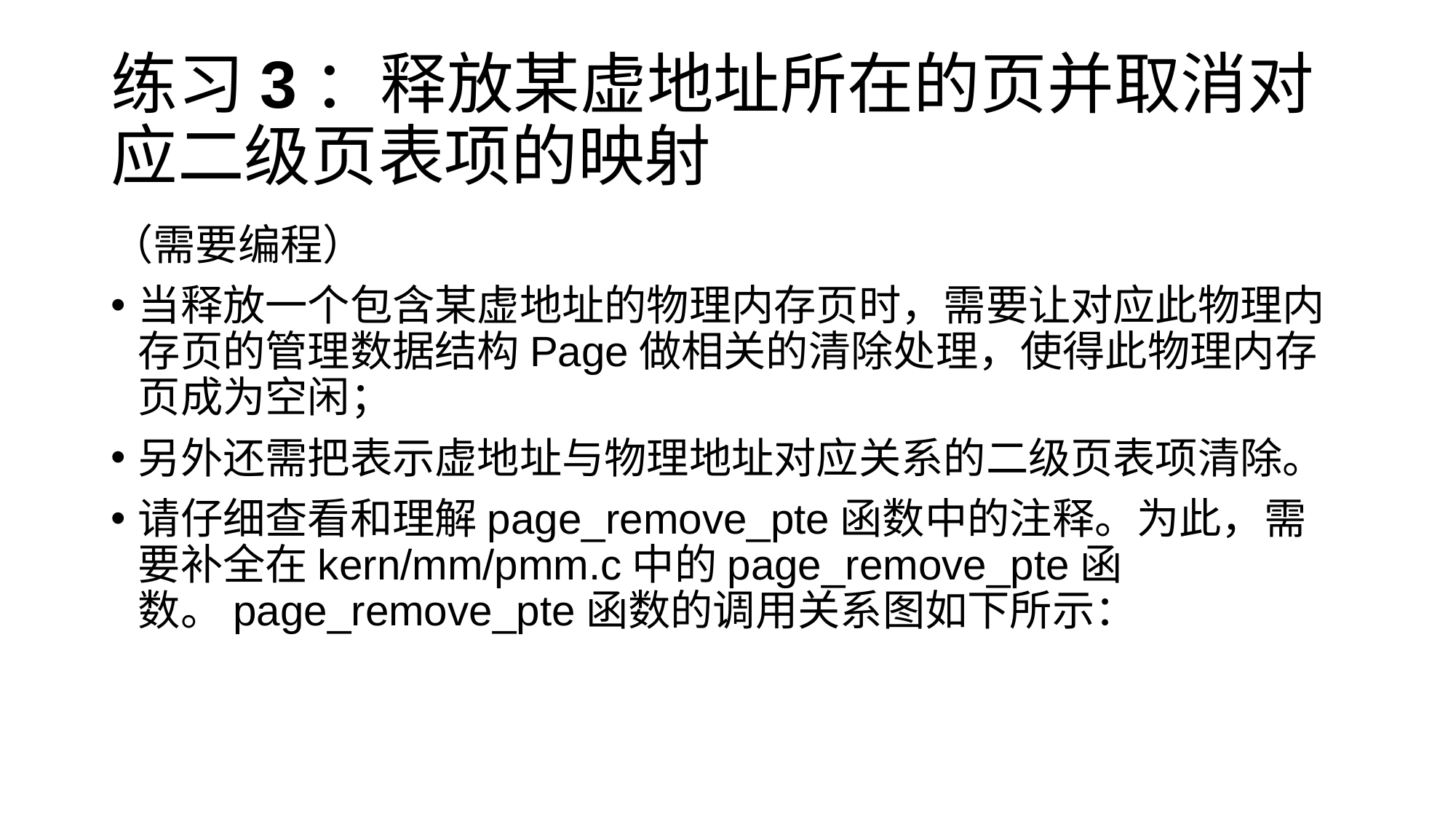

# 练习3：释放某虚地址所在的页并取消对应二级页表项的映射
（需要编程）
当释放一个包含某虚地址的物理内存页时，需要让对应此物理内存页的管理数据结构Page做相关的清除处理，使得此物理内存页成为空闲；
另外还需把表示虚地址与物理地址对应关系的二级页表项清除。
请仔细查看和理解page_remove_pte函数中的注释。为此，需要补全在kern/mm/pmm.c中的page_remove_pte函数。page_remove_pte函数的调用关系图如下所示：